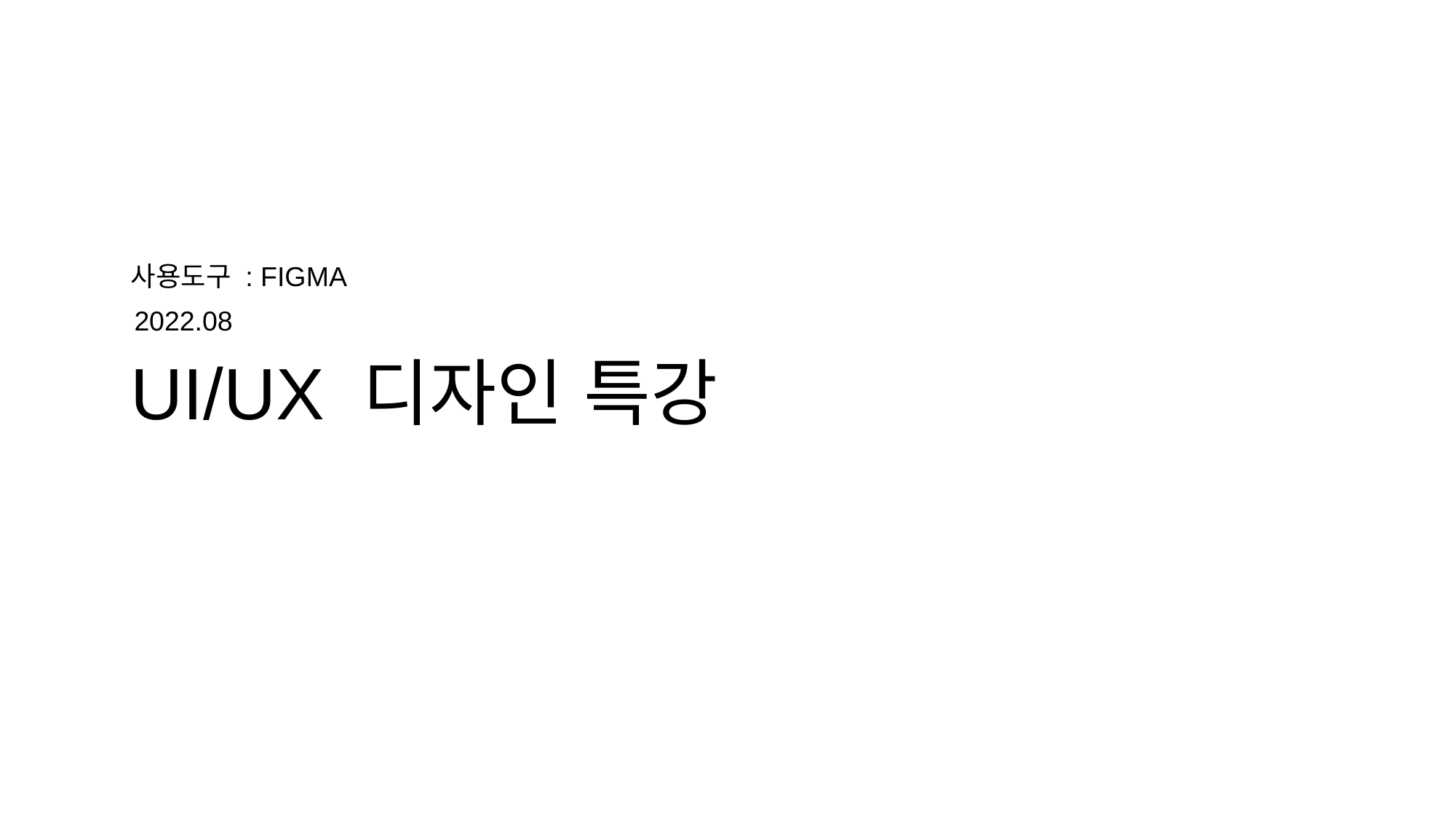

사용도구 : FIGMA

2022.08
UI/UX 디자인 특강